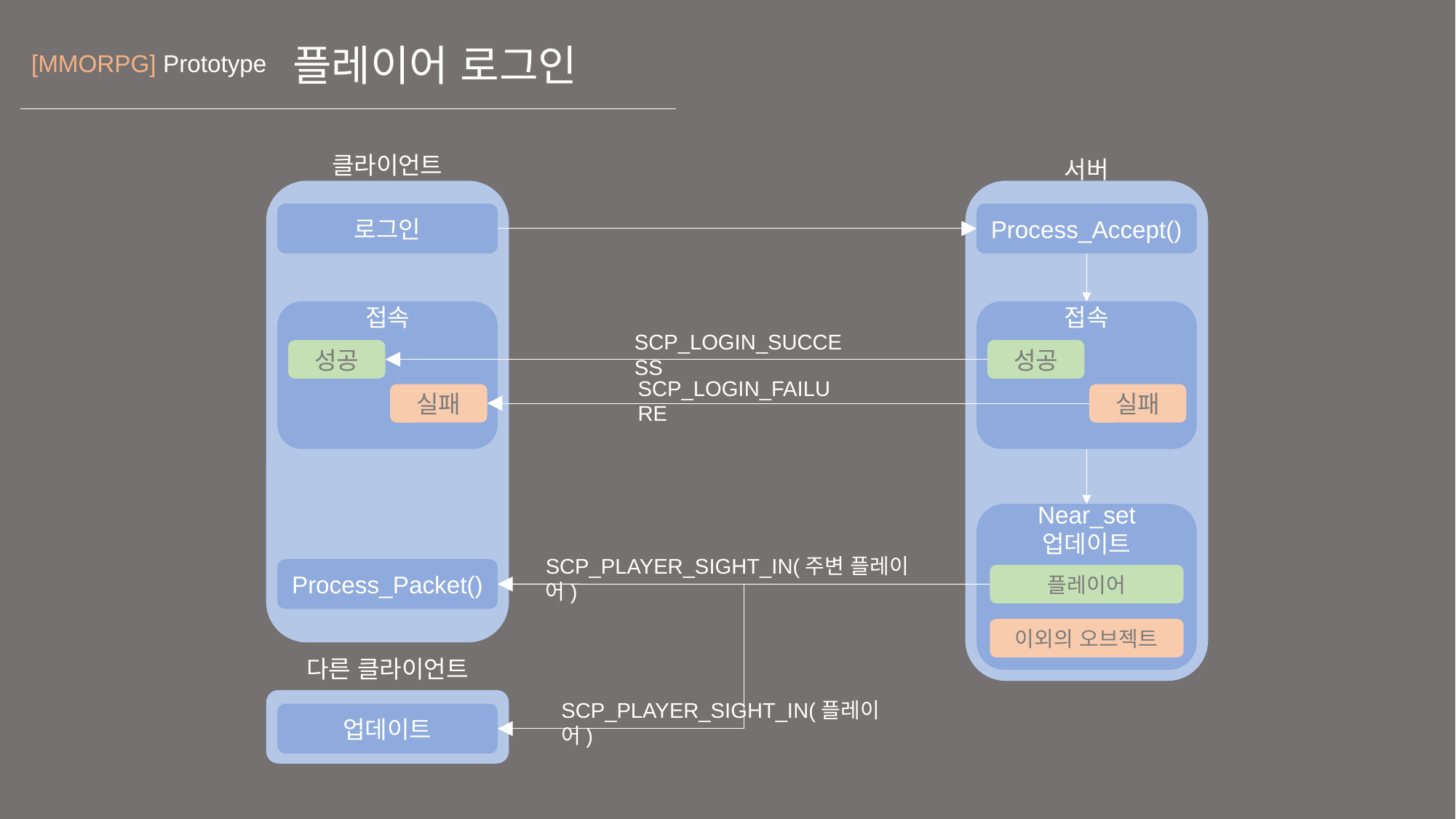

# 플레이어 로그인
[MMORPG] Prototype
클라이언트

서버

로그인
Process_Accept()
접속

접속

SCP_LOGIN_SUCCESS
성공
성공
SCP_LOGIN_FAILURE
실패
실패
Near_set
업데이트

SCP_PLAYER_SIGHT_IN(주변 플레이어)
Process_Packet()
플레이어
이외의 오브젝트
다른 클라이언트

SCP_PLAYER_SIGHT_IN(플레이어)
업데이트